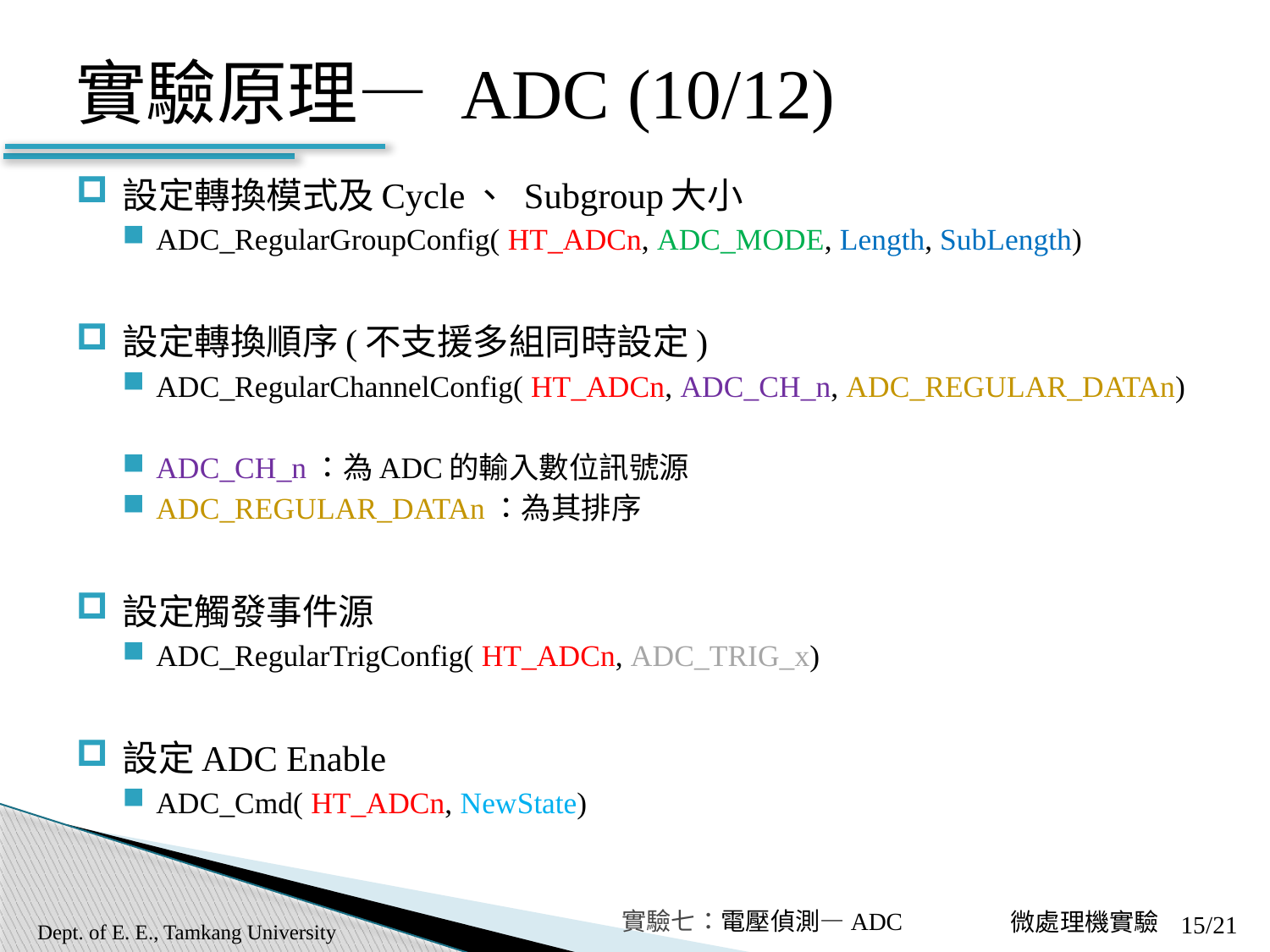

# 實驗原理— ADC (10/12)
設定轉換模式及Cycle、 Subgroup大小
ADC_RegularGroupConfig( HT_ADCn, ADC_MODE, Length, SubLength)

設定轉換順序(不支援多組同時設定)
ADC_RegularChannelConfig( HT_ADCn, ADC_CH_n, ADC_REGULAR_DATAn)

ADC_CH_n：為ADC的輸入數位訊號源
ADC_REGULAR_DATAn：為其排序

設定觸發事件源
ADC_RegularTrigConfig( HT_ADCn, ADC_TRIG_x)

設定ADC Enable
ADC_Cmd( HT_ADCn, NewState)